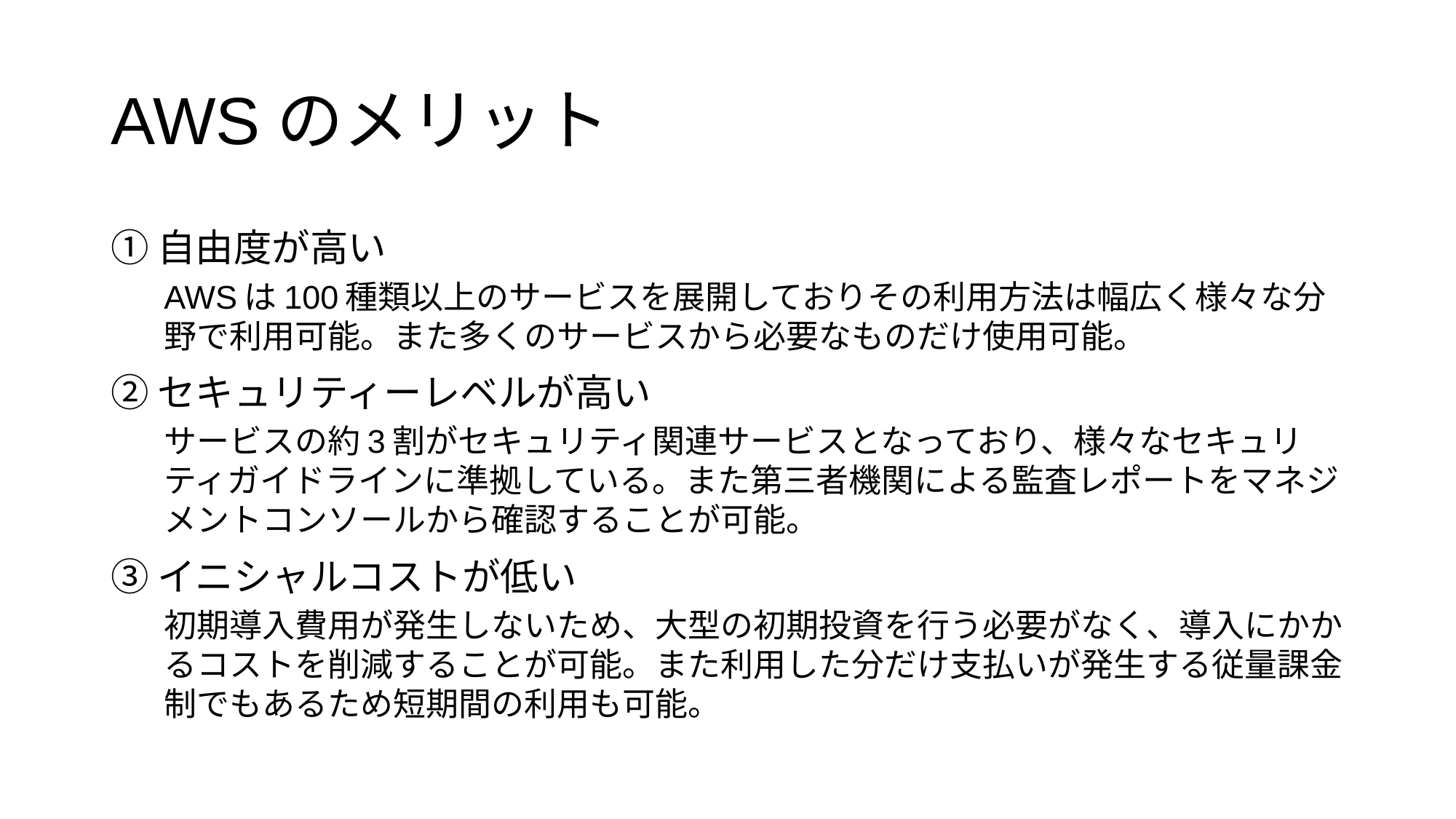

# AWSのメリット
①自由度が高い
AWSは100種類以上のサービスを展開しておりその利用方法は幅広く様々な分野で利用可能。また多くのサービスから必要なものだけ使用可能。
②セキュリティーレベルが高い
サービスの約3割がセキュリティ関連サービスとなっており、様々なセキュリティガイドラインに準拠している。また第三者機関による監査レポートをマネジメントコンソールから確認することが可能。
③イニシャルコストが低い
初期導入費用が発生しないため、大型の初期投資を行う必要がなく、導入にかかるコストを削減することが可能。また利用した分だけ支払いが発生する従量課金制でもあるため短期間の利用も可能。